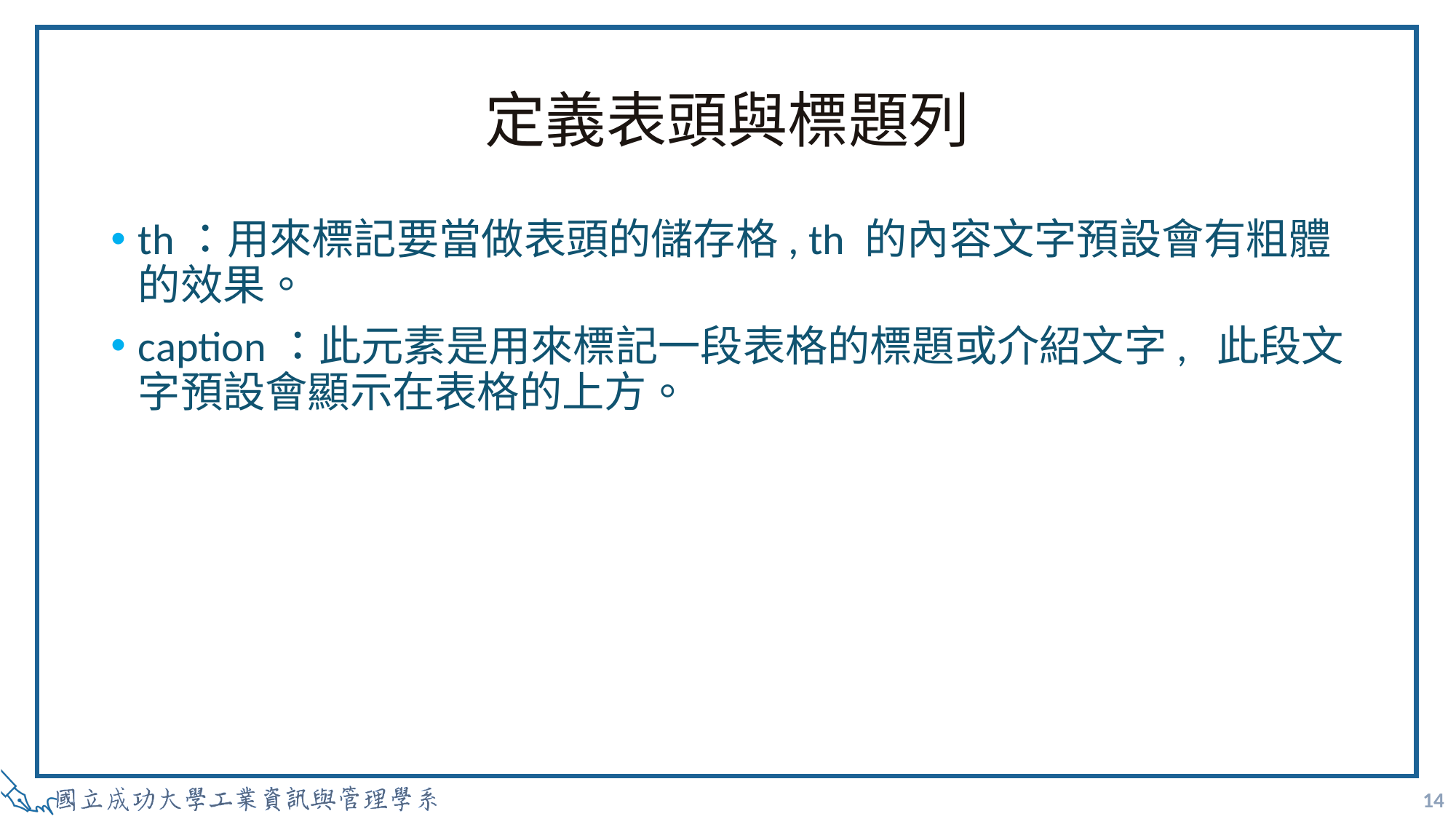

# 定義表頭與標題列
th：用來標記要當做表頭的儲存格, th 的內容文字預設會有粗體的效果。
caption：此元素是用來標記一段表格的標題或介紹文字,  此段文字預設會顯示在表格的上方。
14